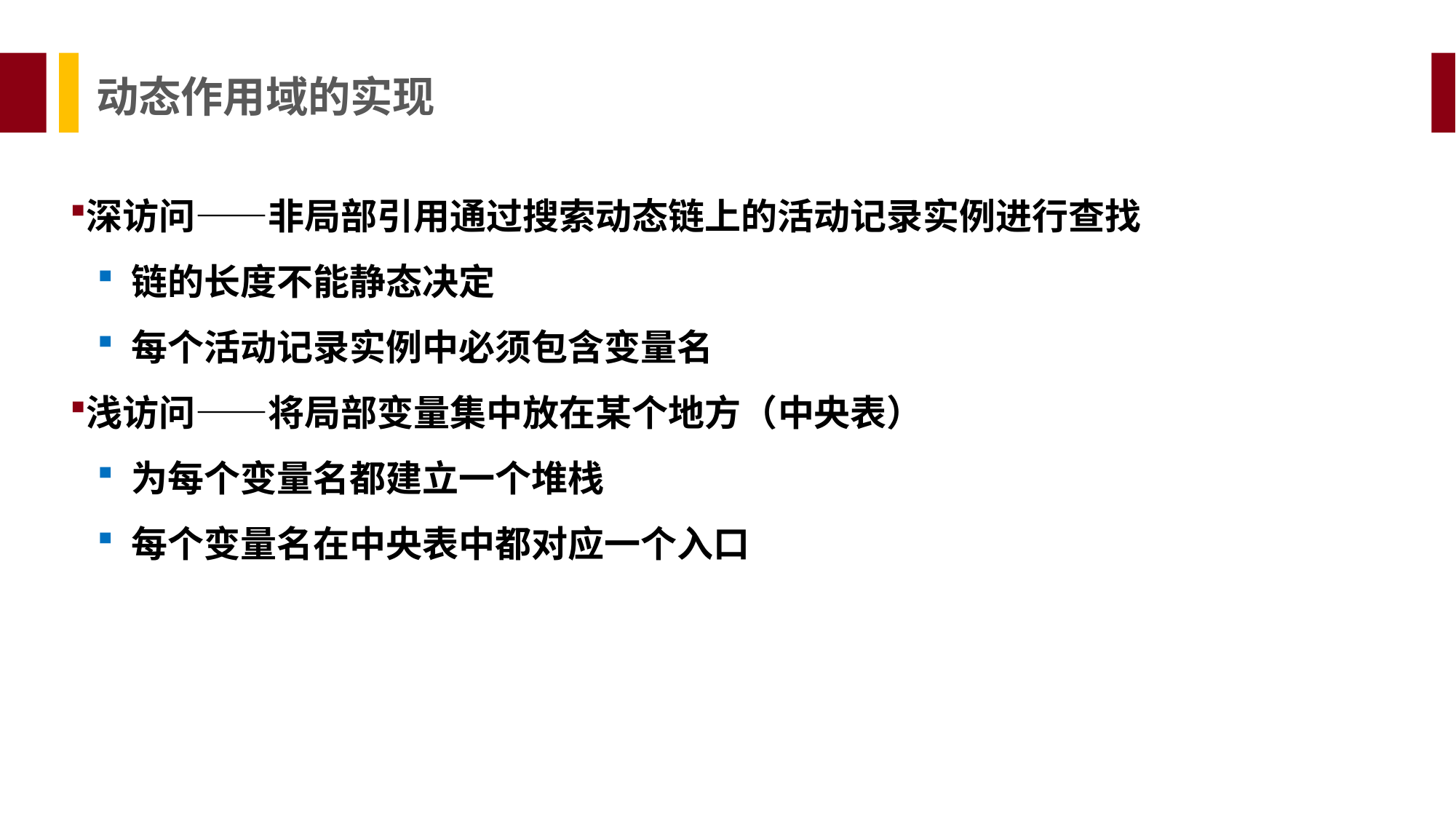

动态作用域的实现
深访问——非局部引用通过搜索动态链上的活动记录实例进行查找
链的长度不能静态决定
每个活动记录实例中必须包含变量名
浅访问——将局部变量集中放在某个地方（中央表）
为每个变量名都建立一个堆栈
每个变量名在中央表中都对应一个入口